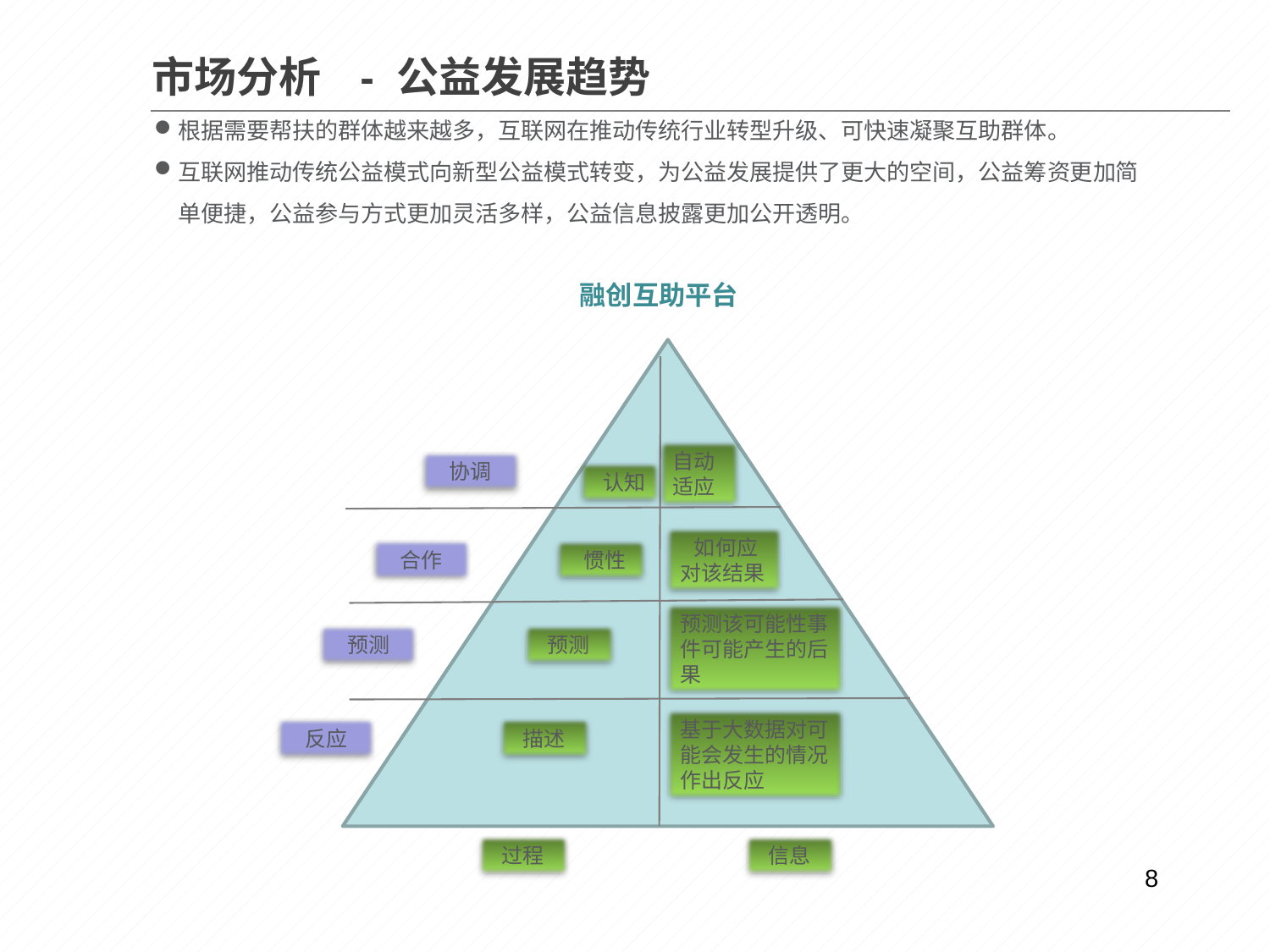

市场分析   - 公益发展趋势

根据需要帮扶的群体越来越多，互联网在推动传统行业转型升级、可快速凝聚互助群体。
互联网推动传统公益模式向新型公益模式转变，为公益发展提供了更大的空间，公益筹资更加简单便捷，公益参与方式更加灵活多样，公益信息披露更加公开透明。
融创互助平台

自动适应
  协调
 认知
  如何应对该结果
  合作
  惯性
预测该可能性事件可能产生的后果
  预测
 预测
基于大数据对可能会发生的情况作出反应
  反应
 描述
 过程
 信息
8